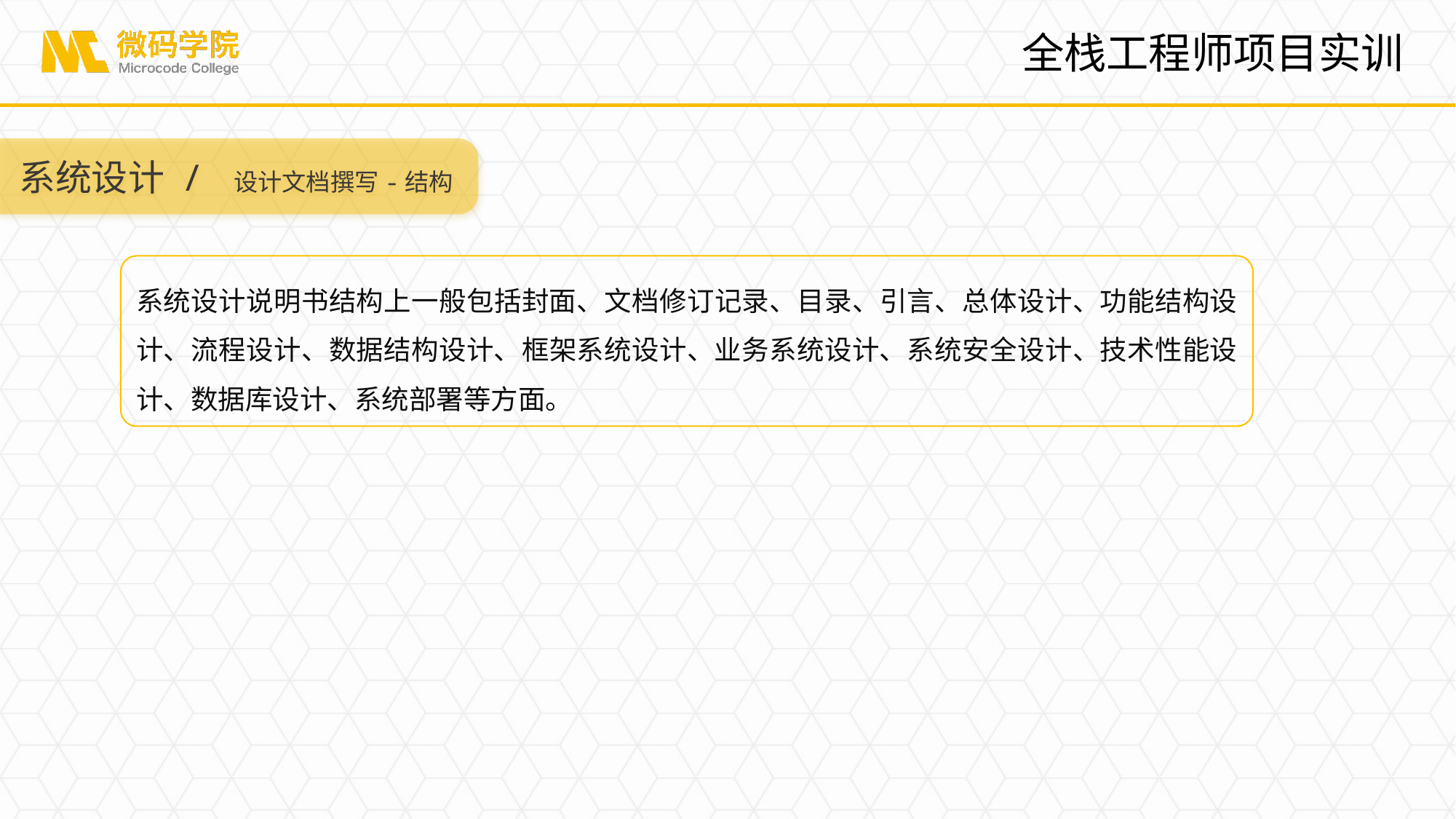

系统设计 / 设计文档撰写-结构
系统设计说明书结构上一般包括封面、文档修订记录、目录、引言、总体设计、功能结构设计、流程设计、数据结构设计、框架系统设计、业务系统设计、系统安全设计、技术性能设计、数据库设计、系统部署等方面。